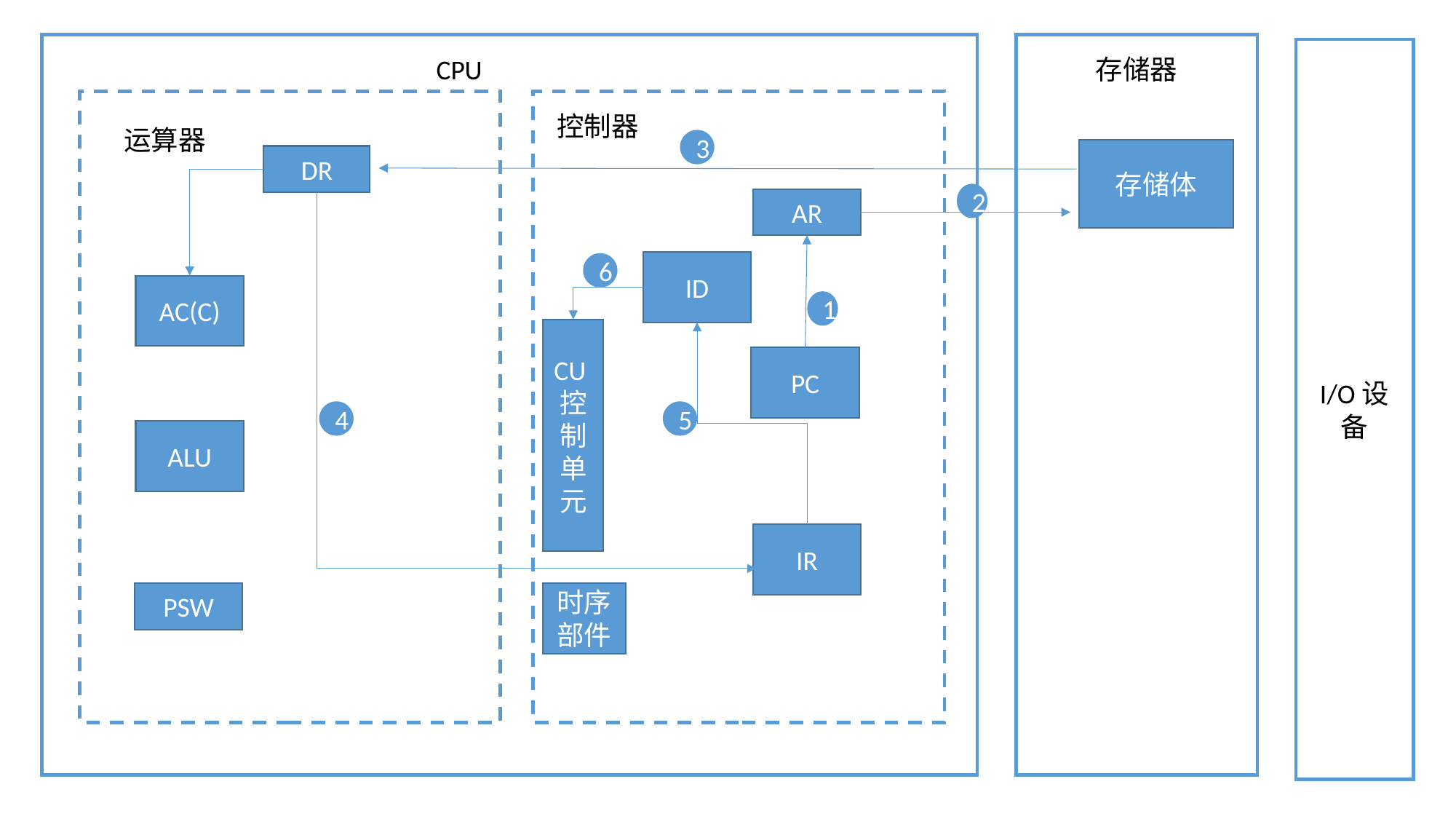

I/O设备
CPU
存储器

控制器
运算器
3
存储体
DR
2
AR
ID
6
AC(C)
1
CU控制单元
PC
4
5
ALU
IR
PSW
时序部件